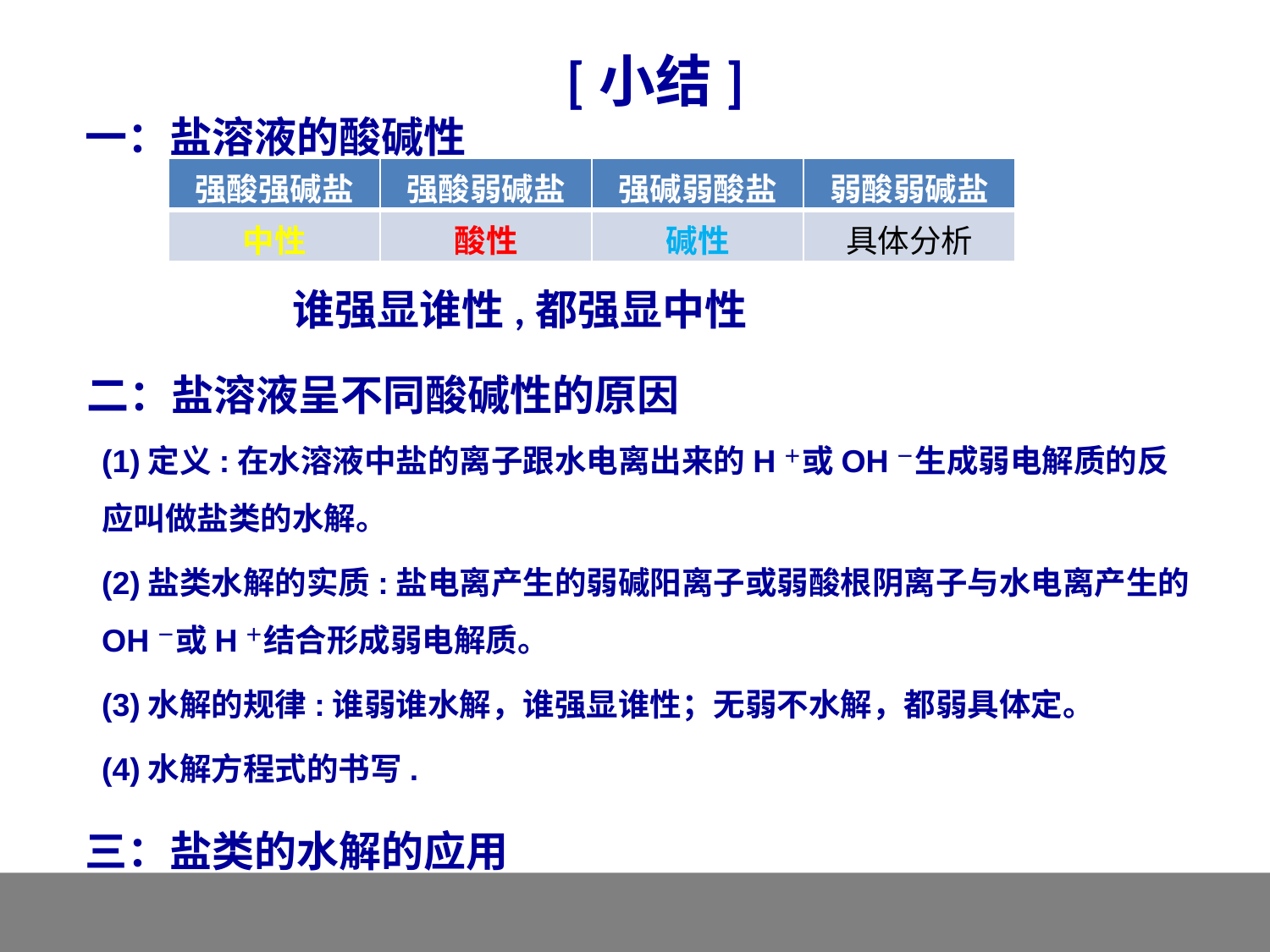

[小结]
一：盐溶液的酸碱性
| 强酸强碱盐 | 强酸弱碱盐 | 强碱弱酸盐 | 弱酸弱碱盐 |
| --- | --- | --- | --- |
| 中性 | 酸性 | 碱性 | 具体分析 |
谁强显谁性,都强显中性
二：盐溶液呈不同酸碱性的原因
(1)定义:在水溶液中盐的离子跟水电离出来的H＋或OH－生成弱电解质的反应叫做盐类的水解。
(2)盐类水解的实质:盐电离产生的弱碱阳离子或弱酸根阴离子与水电离产生的OH－或H＋结合形成弱电解质。
(3)水解的规律:谁弱谁水解，谁强显谁性；无弱不水解，都弱具体定。
(4)水解方程式的书写.
三：盐类的水解的应用

26